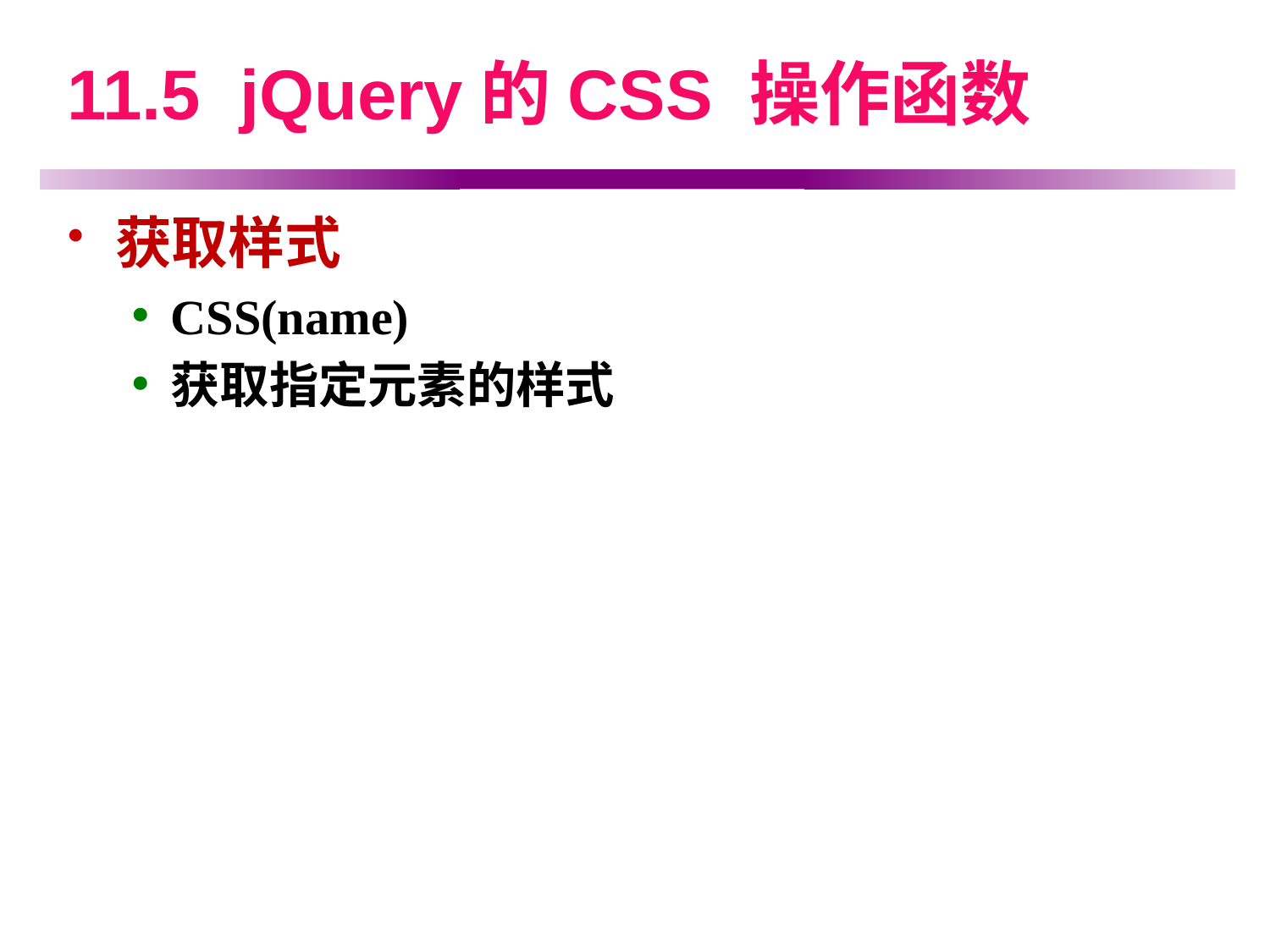

# 11.5  jQuery的CSS 操作函数
获取样式
CSS(name)
获取指定元素的样式